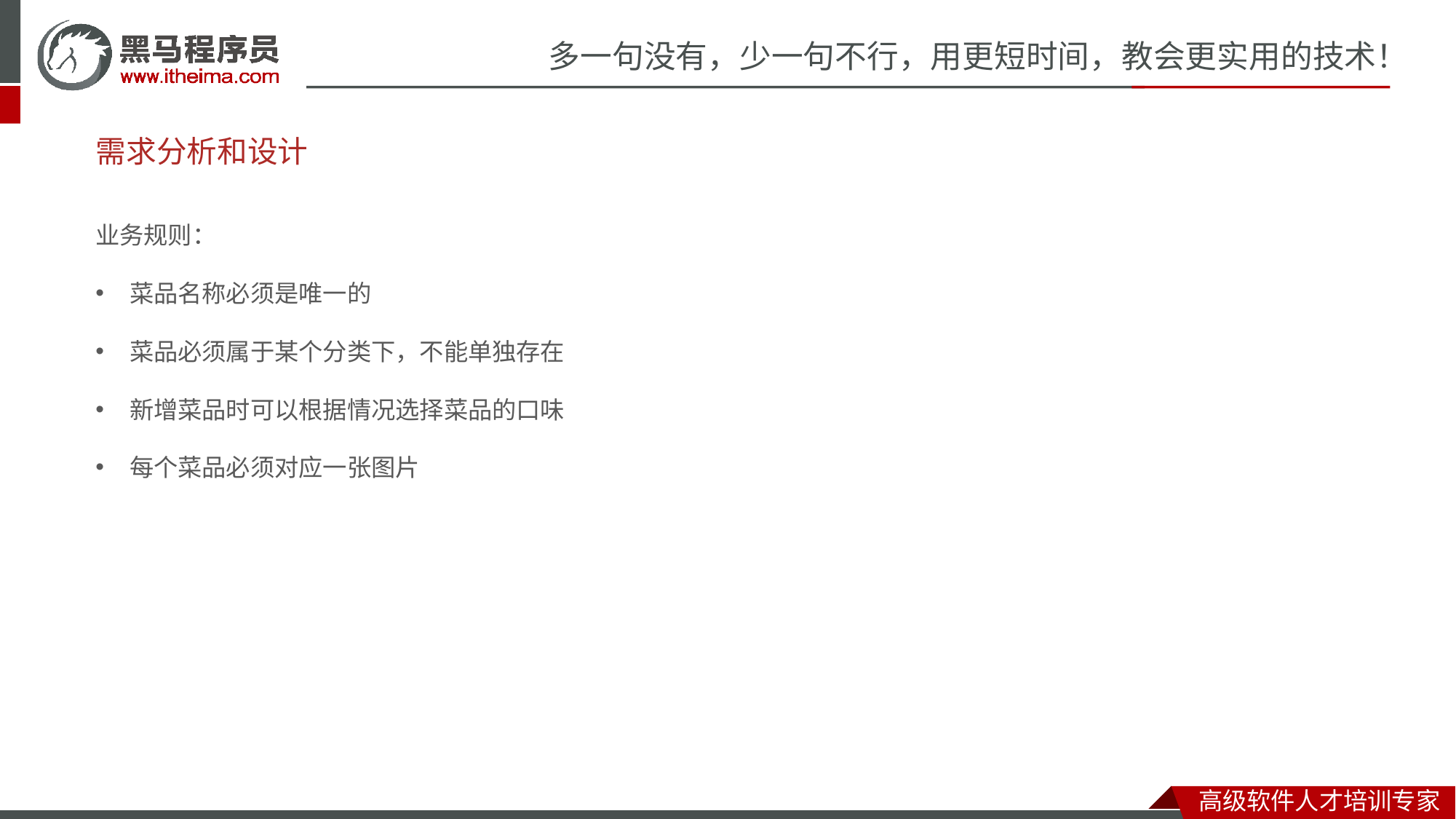

# 需求分析和设计
业务规则：
菜品名称必须是唯一的
菜品必须属于某个分类下，不能单独存在
新增菜品时可以根据情况选择菜品的口味
每个菜品必须对应一张图片